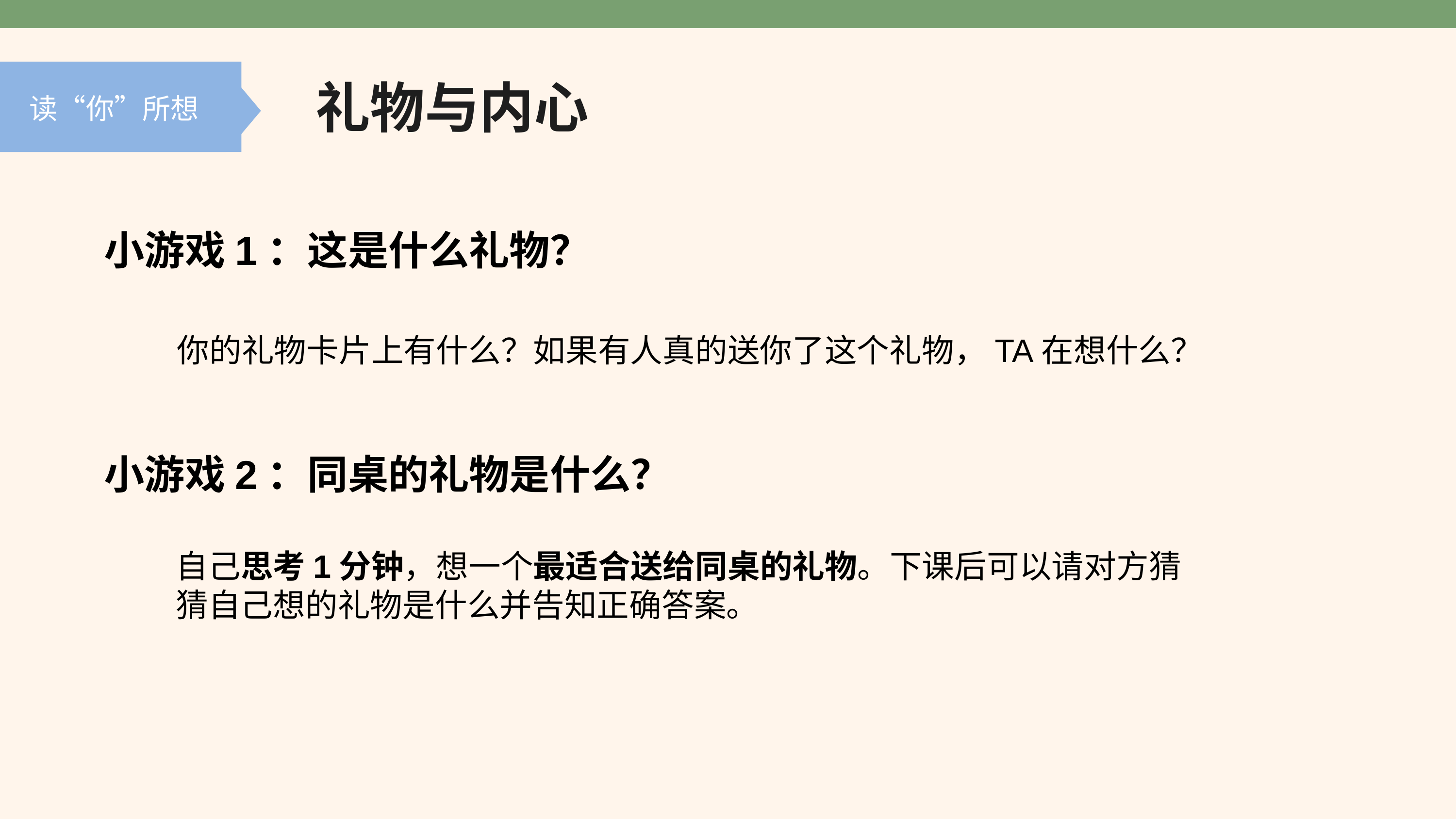

礼物与内心
读“你”所想
小游戏1：这是什么礼物？

	你的礼物卡片上有什么？如果有人真的送你了这个礼物，TA在想什么？
小游戏2：同桌的礼物是什么？

自己思考1分钟，想一个最适合送给同桌的礼物。下课后可以请对方猜猜自己想的礼物是什么并告知正确答案。